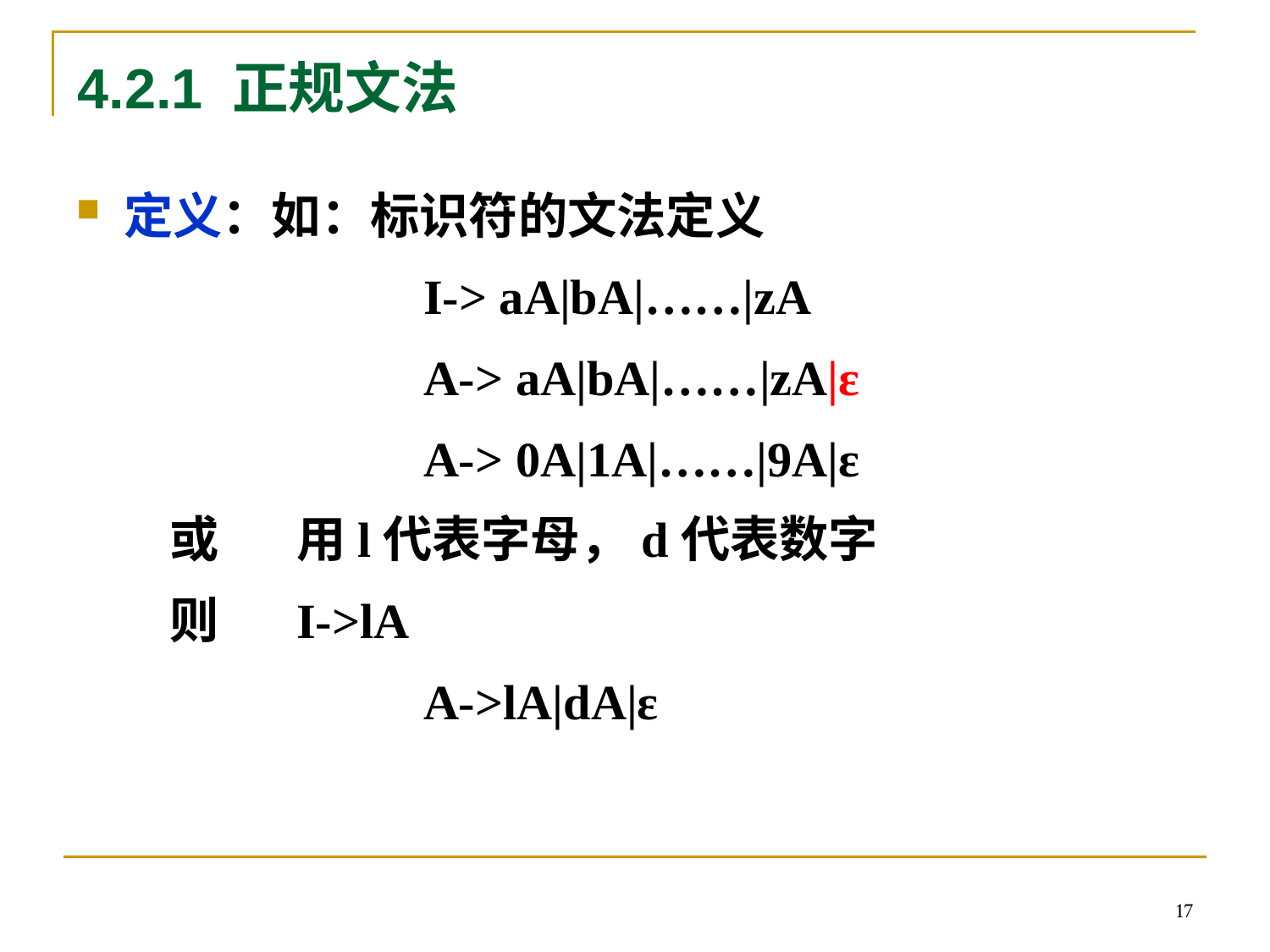

# 4.2.1 正规文法
定义：如：标识符的文法定义
			I-> aA|bA|……|zA
			A-> aA|bA|……|zA|ε
			A-> 0A|1A|……|9A|ε
	或	用l代表字母，d代表数字
	则	I->lA
			A->lA|dA|ε
17